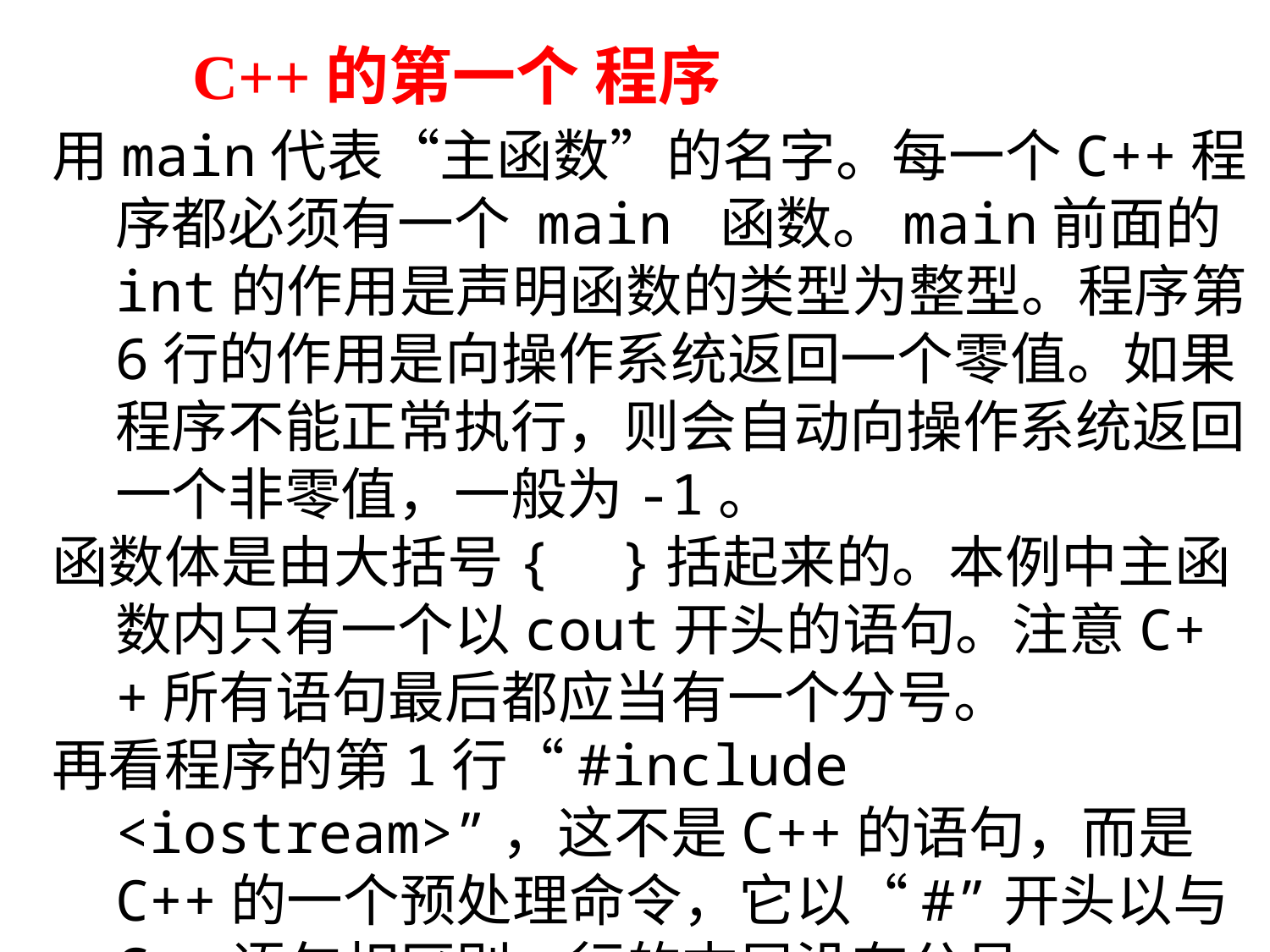

C++的第一个 程序
用main代表“主函数”的名字。每一个C++程序都必须有一个 main 函数。main前面的int的作用是声明函数的类型为整型。程序第6行的作用是向操作系统返回一个零值。如果程序不能正常执行，则会自动向操作系统返回一个非零值，一般为-1。
函数体是由大括号{  }括起来的。本例中主函数内只有一个以cout开头的语句。注意C++所有语句最后都应当有一个分号。
再看程序的第1行“#include <iostream>”，这不是C++的语句，而是C++的一个预处理命令，它以“#”开头以与C++语句相区别，行的末尾没有分号。